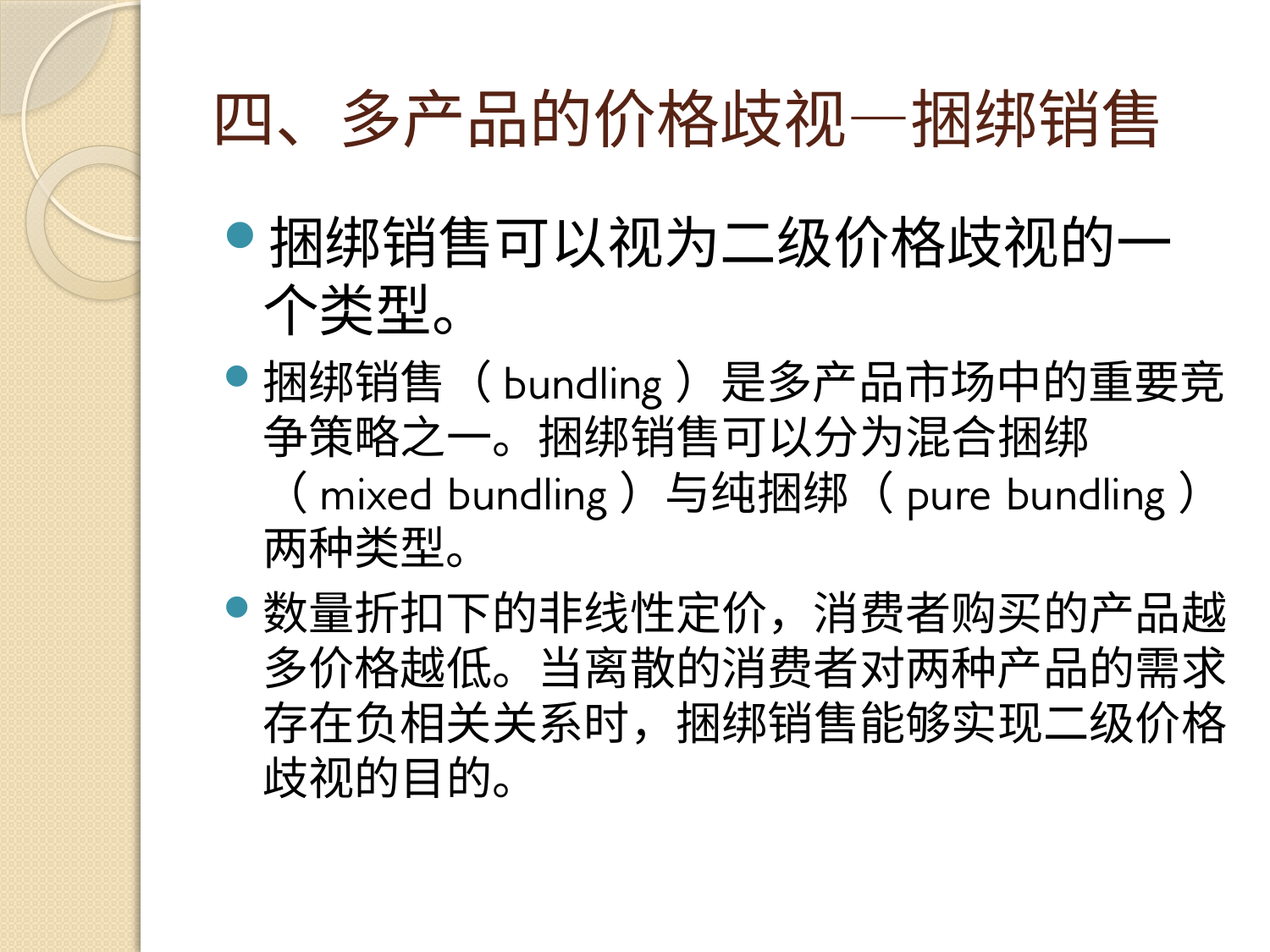

# 四、多产品的价格歧视—捆绑销售
捆绑销售可以视为二级价格歧视的一个类型。
捆绑销售（bundling）是多产品市场中的重要竞争策略之一。捆绑销售可以分为混合捆绑（mixed bundling）与纯捆绑（pure bundling）两种类型。
数量折扣下的非线性定价，消费者购买的产品越多价格越低。当离散的消费者对两种产品的需求存在负相关关系时，捆绑销售能够实现二级价格歧视的目的。